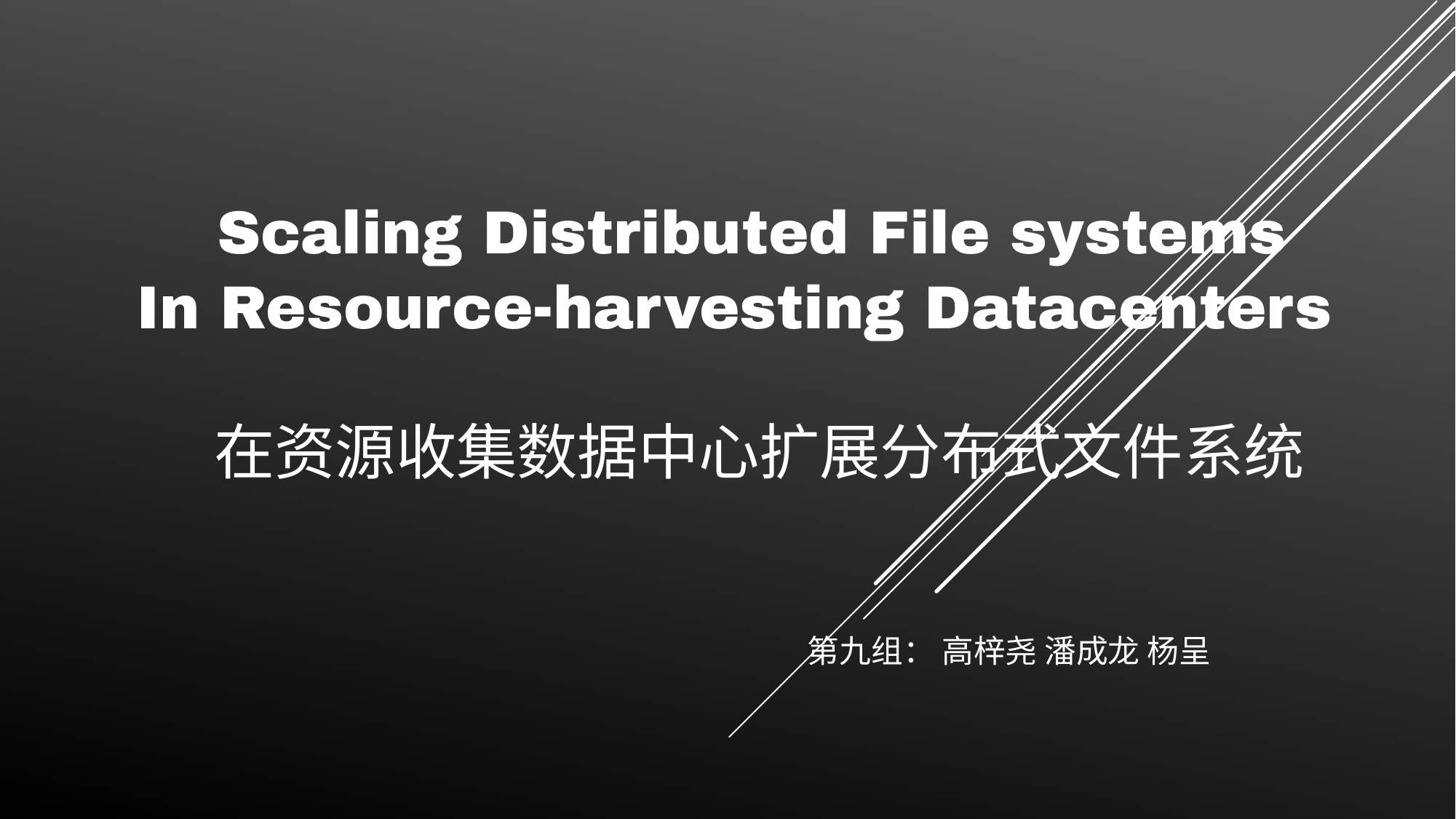

# Scaling Distributed File systems In Resource-harvesting Datacenters 在资源收集数据中心扩展分布式文件系统
        第九组： 高梓尧 潘成龙 杨呈